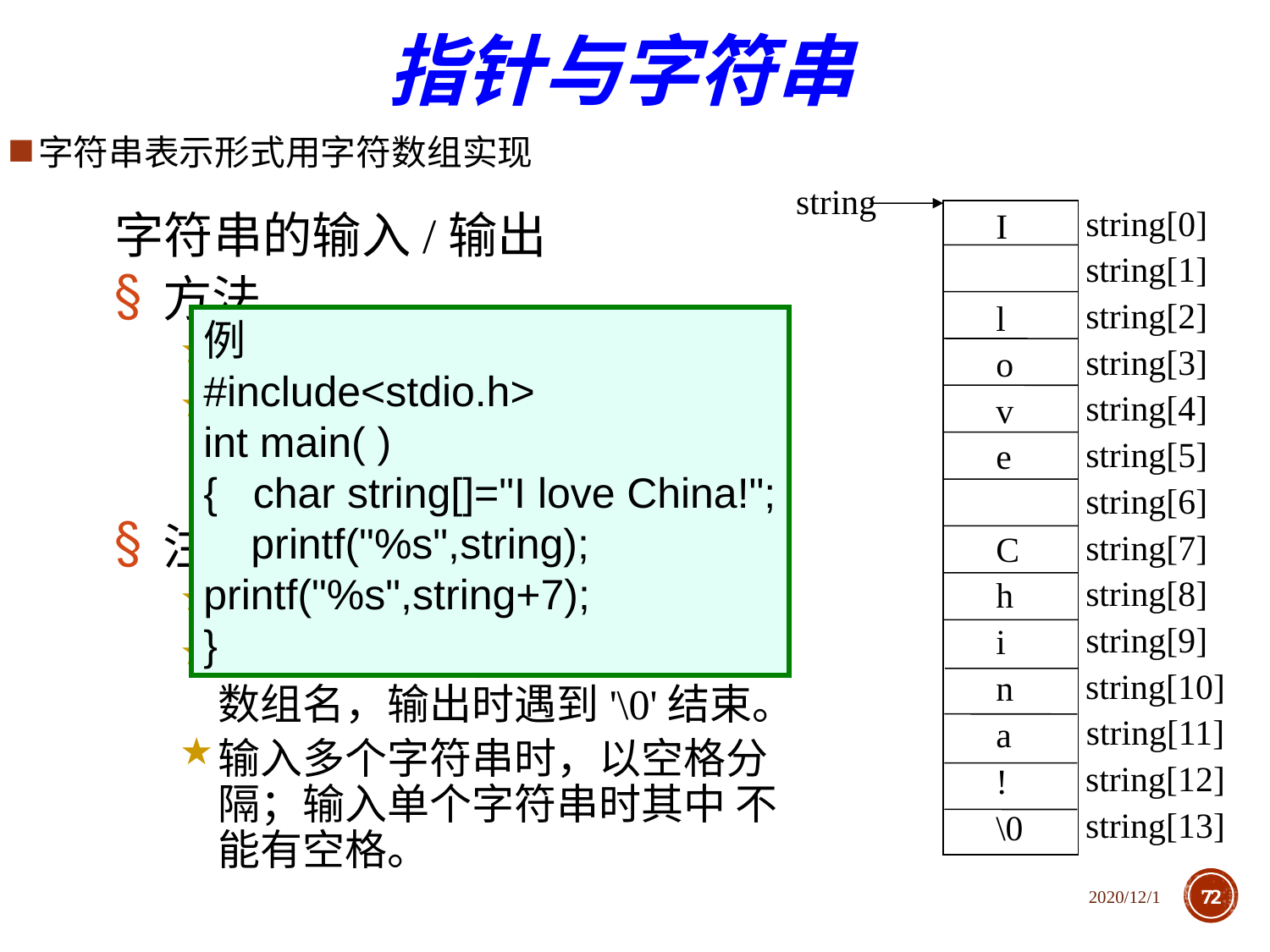

指针与字符串
字符串表示形式用字符数组实现
string
string[0]
I

string[1]
string[2]
l
string[3]
o
string[4]
v
string[5]
e
string[6]
string[7]
C
string[8]
h
string[9]
i
string[10]
n
string[11]
a
string[12]
!
string[13]
\0
字符串的输入/输出
方法
逐个字符输入输出
将整个字符串一次输入或输出
例：char c[]="China";
        printf(“%s”,c);
注意
输出字符不包括 '\0'
输出字符串时，输出项是字符数组名，输出时遇到'\0'结束。
输入多个字符串时，以空格分隔；输入单个字符串时其中 不能有空格。
例
#include<stdio.h>
int main( )
{   char string[]="I love China!";
    printf("%s",string);
printf("%s",string+7);
}
2020/12/1
72